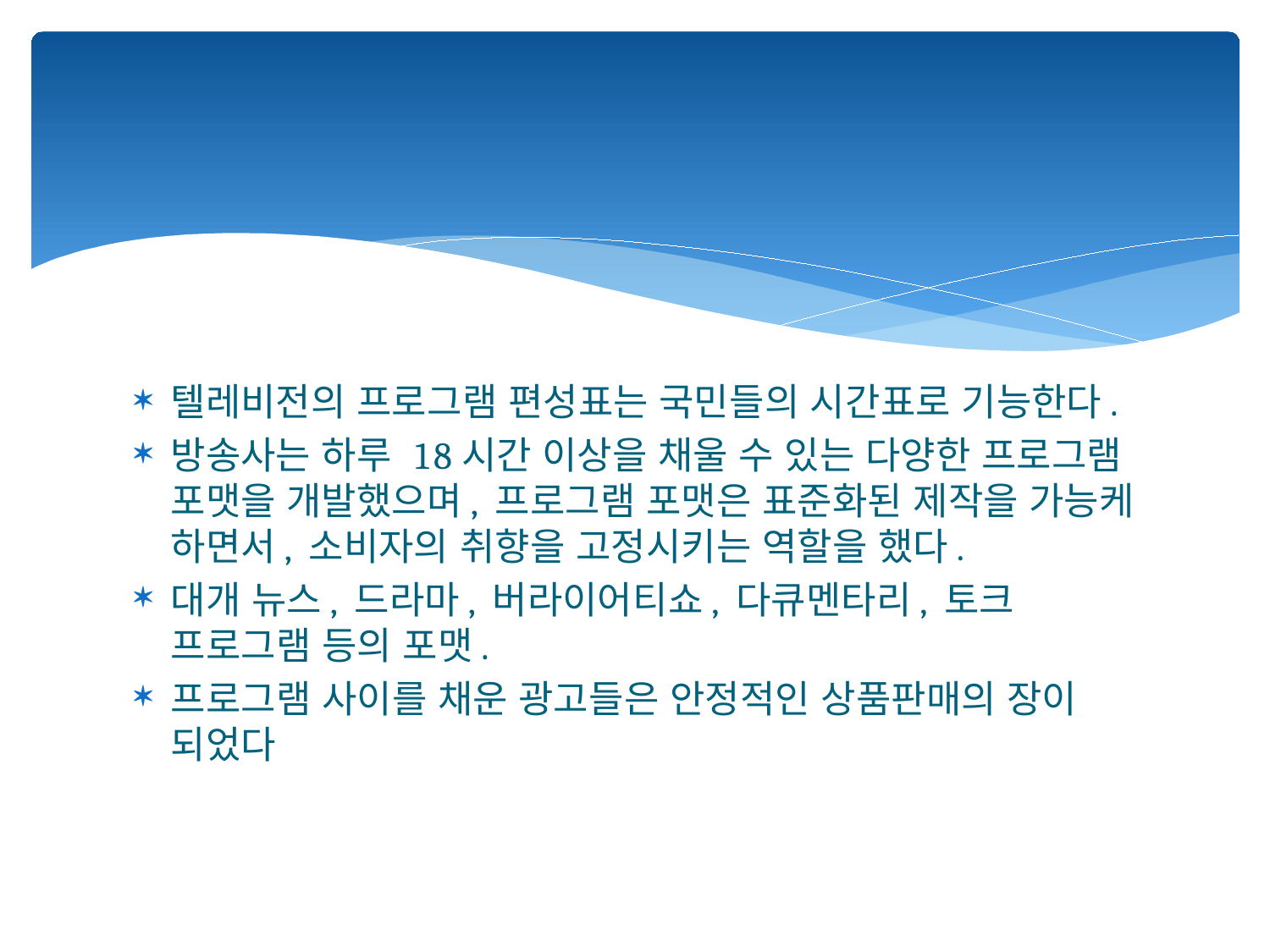

#
텔레비전의 프로그램 편성표는 국민들의 시간표로 기능한다.
방송사는 하루 18시간 이상을 채울 수 있는 다양한 프로그램 포맷을 개발했으며, 프로그램 포맷은 표준화된 제작을 가능케 하면서, 소비자의 취향을 고정시키는 역할을 했다.
대개 뉴스, 드라마, 버라이어티쇼, 다큐멘타리, 토크 프로그램 등의 포맷.
프로그램 사이를 채운 광고들은 안정적인 상품판매의 장이 되었다